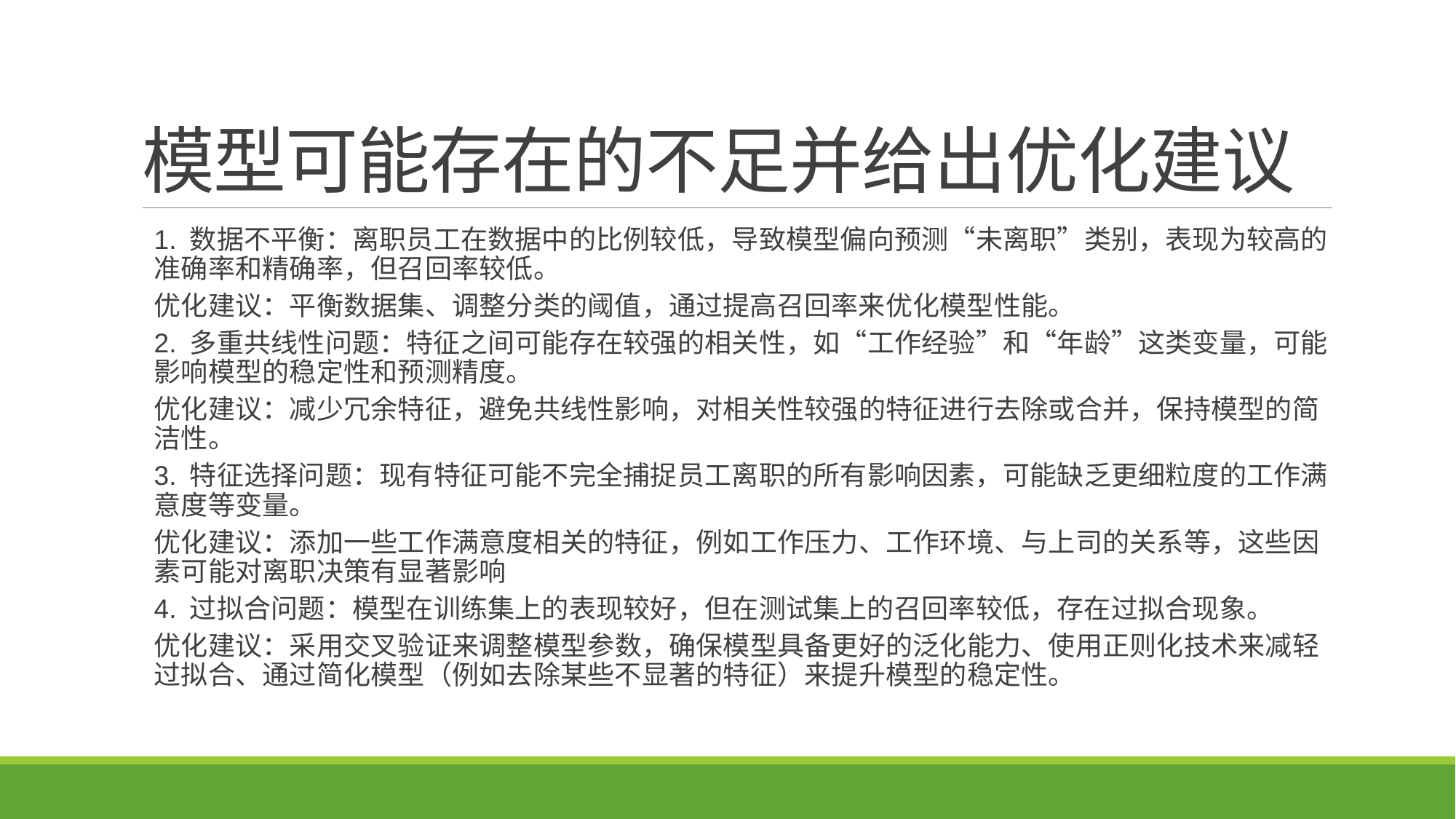

# 模型可能存在的不足并给出优化建议
1. 数据不平衡：离职员工在数据中的比例较低，导致模型偏向预测“未离职”类别，表现为较高的准确率和精确率，但召回率较低。
优化建议：平衡数据集、调整分类的阈值，通过提高召回率来优化模型性能。
2. 多重共线性问题：特征之间可能存在较强的相关性，如“工作经验”和“年龄”这类变量，可能影响模型的稳定性和预测精度。
优化建议：减少冗余特征，避免共线性影响，对相关性较强的特征进行去除或合并，保持模型的简洁性。
3. 特征选择问题：现有特征可能不完全捕捉员工离职的所有影响因素，可能缺乏更细粒度的工作满意度等变量。
优化建议：添加一些工作满意度相关的特征，例如工作压力、工作环境、与上司的关系等，这些因素可能对离职决策有显著影响
4. 过拟合问题：模型在训练集上的表现较好，但在测试集上的召回率较低，存在过拟合现象。
优化建议：采用交叉验证来调整模型参数，确保模型具备更好的泛化能力、使用正则化技术来减轻过拟合、通过简化模型（例如去除某些不显著的特征）来提升模型的稳定性。